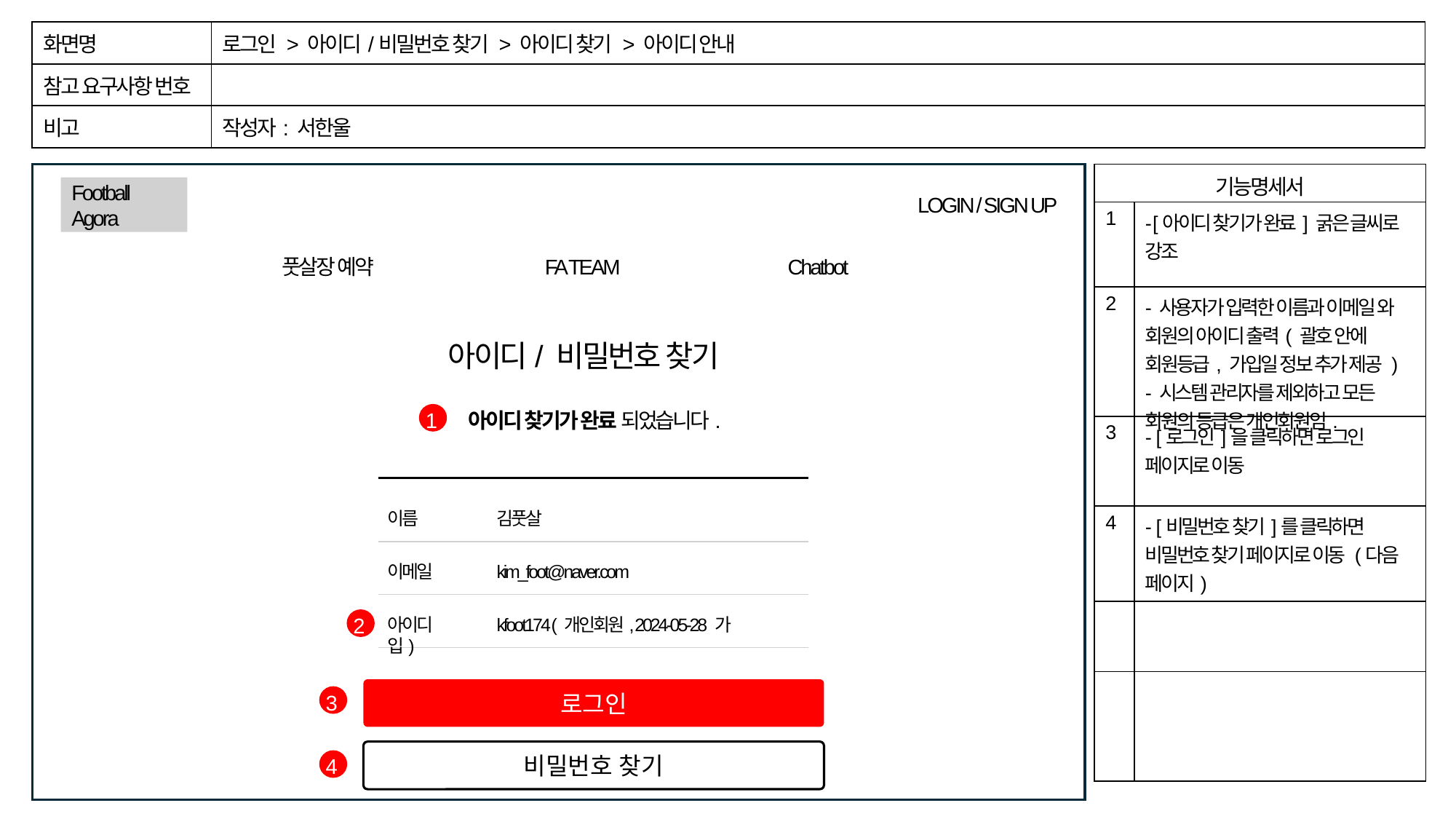

| 화면명 | 로그인 > 아이디/비밀번호 찾기 > 아이디 찾기 > 아이디 안내 |
| --- | --- |
| 참고 요구사항 번호 |  |
| 비고 | 작성자: 서한울 |
글씨
글씨
| 기능명세서 |  |
| --- | --- |
| 1 | - [아이디 찾기가 완료] 굵은 글씨로 강조 |
| 2 | - 사용자가 입력한 이름과 이메일 와 회원의 아이디 출력( 괄호 안에 회원등급, 가입일 정보 추가 제공 ) - 시스템 관리자를 제외하고 모든 회원의 등급은 개인회원임. |
| 3 | - [로그인]을 클릭하면 로그인 페이지로 이동 |
| 4 | - [비밀번호 찾기]를 클릭하면 비밀번호 찾기 페이지로 이동 (다음 페이지) |
|  |  |
|  |  |

Football Agora
LOGIN / SIGN UP
FA TEAM
풋살장 예약
Chatbot
아이디/ 비밀번호 찾기
아이디 찾기가 완료 되었습니다.
1

이름	김풋살
이메일	kim_foot@naver.com
2

아이디	kfoot174 ( 개인회원, 2024-05-28 가입)
로그인
3

비밀번호 찾기
4